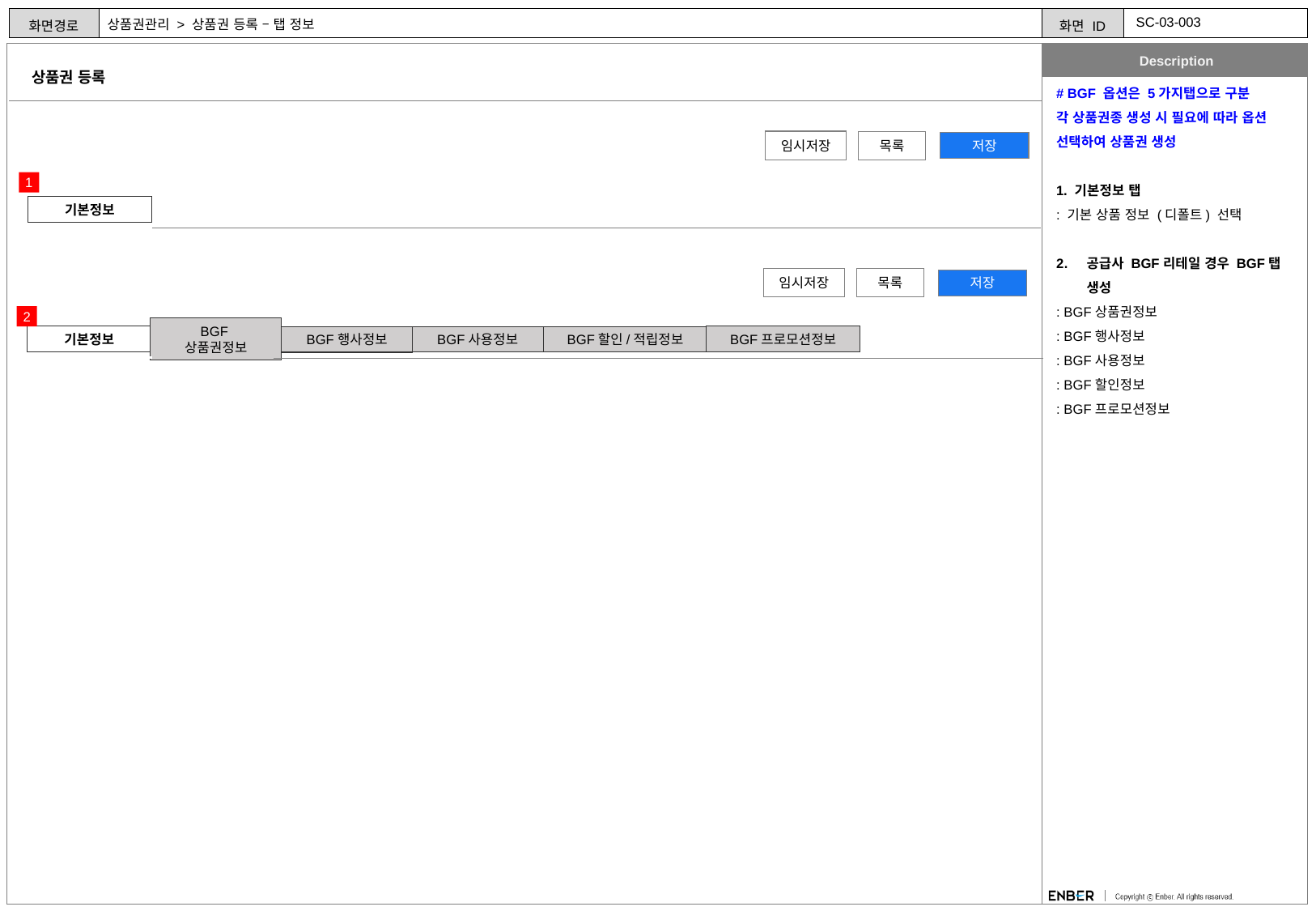

SC-03-003
# 상품권관리 > 상품권 등록 – 탭 정보
상품권 등록
V
# BGF 옵션은 5가지탭으로 구분
각 상품권종 생성 시 필요에 따라 옵션 선택하여 상품권 생성

1. 기본정보 탭
: 기본 상품 정보 (디폴트) 선택

공급사 BGF리테일 경우 BGF탭 생성
: BGF상품권정보
: BGF행사정보
: BGF사용정보
: BGF할인정보
: BGF프로모션정보
임시저장
목록
저장
1
기본정보
임시저장
목록
저장
2
기본정보
BGF상품권정보
BGF프로모션정보
BGF사용정보
BGF할인/적립정보
BGF행사정보